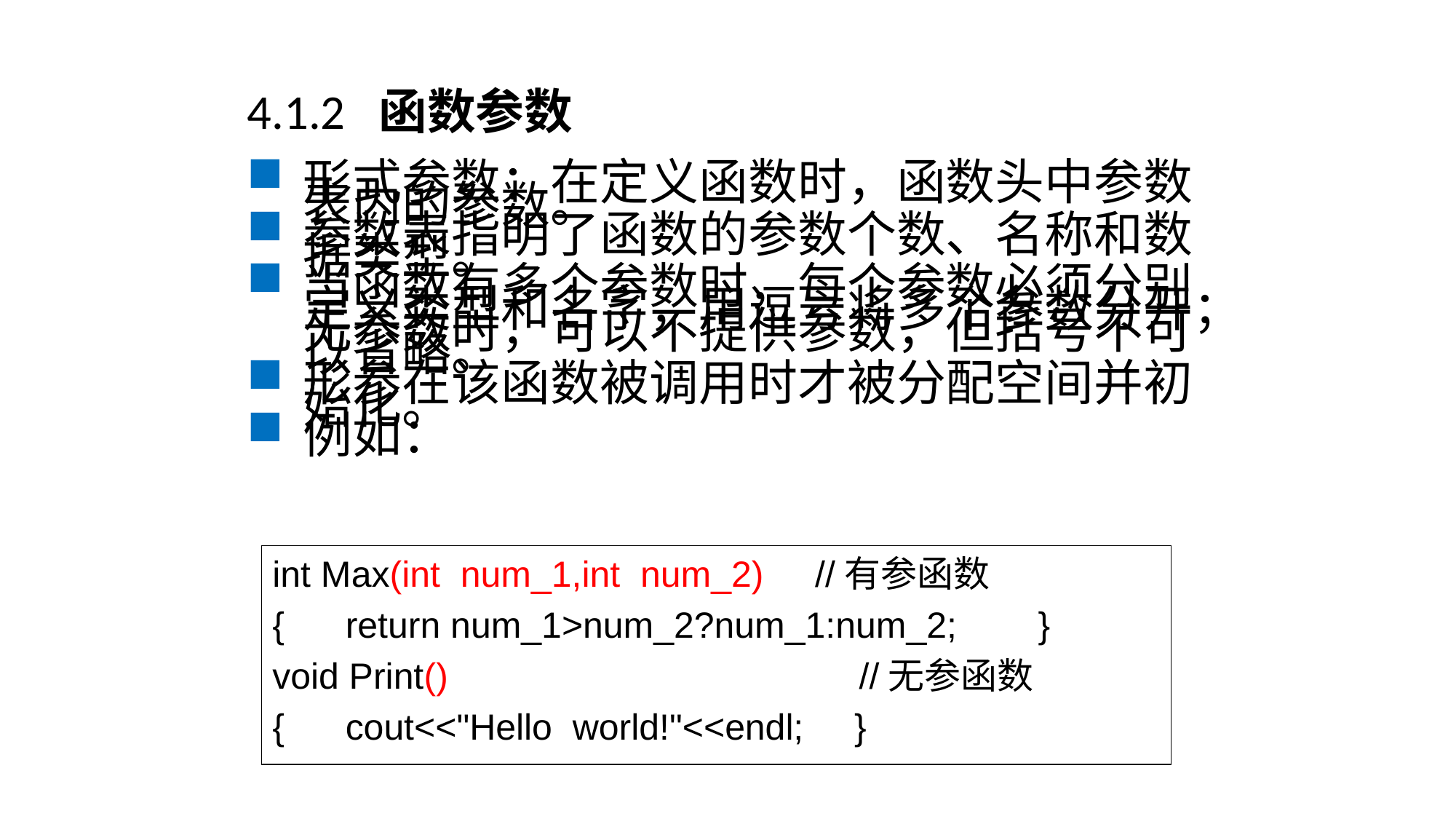

# 4.1.2  函数参数
形式参数：在定义函数时，函数头中参数表内的参数。
参数表指明了函数的参数个数、名称和数据类型。
当函数有多个参数时，每个参数必须分别定义类型和名字，用逗号将多个参数分开；无参数时，可以不提供参数，但括号不可以省略。
形参在该函数被调用时才被分配空间并初始化。
例如：

int Max(int  num_1,int  num_2)     //有参函数
{      return num_1>num_2?num_1:num_2;        }
void Print()                   	 	//无参函数
{      cout<<"Hello  world!"<<endl;     }